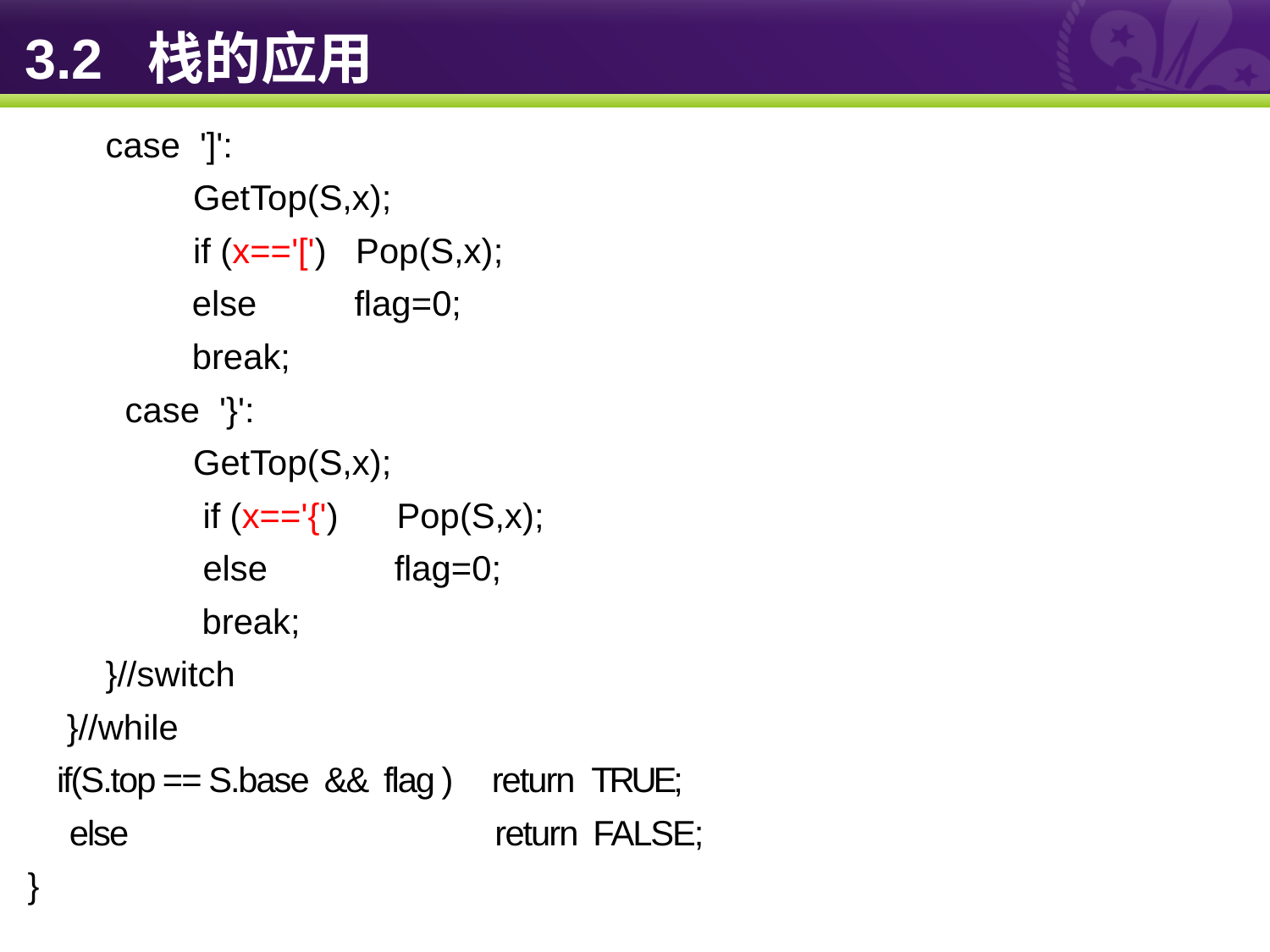

# 3.2  栈的应用
        case  ']':
                 GetTop(S,x);
                 if (x=='[')   Pop(S,x);
	            else          flag=0;
	            break;
          case  '}':
                 GetTop(S,x);
                  if (x=='{')      Pop(S,x);
                  else             flag=0;
	             break;
        }//switch
    }//while
   if(S.top == S.base  &&  flag )     return  TRUE;
     else                                              return  FALSE;
}